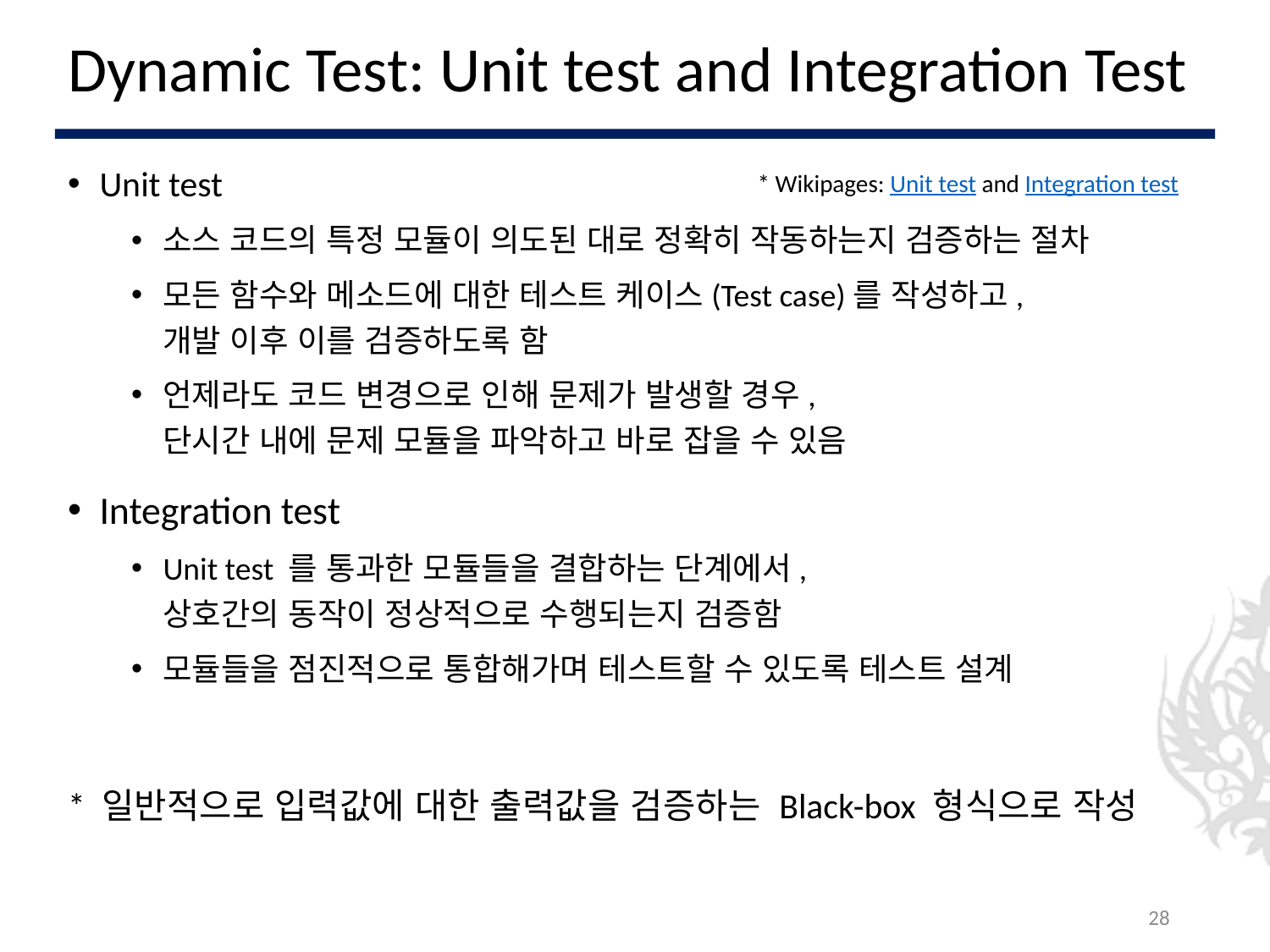

# Dynamic Test: Unit test and Integration Test
Unit test
소스 코드의 특정 모듈이 의도된 대로 정확히 작동하는지 검증하는 절차
모든 함수와 메소드에 대한 테스트 케이스(Test case)를 작성하고,
개발 이후 이를 검증하도록 함
언제라도 코드 변경으로 인해 문제가 발생할 경우,
단시간 내에 문제 모듈을 파악하고 바로 잡을 수 있음
Integration test
Unit test 를 통과한 모듈들을 결합하는 단계에서,
상호간의 동작이 정상적으로 수행되는지 검증함
모듈들을 점진적으로 통합해가며 테스트할 수 있도록 테스트 설계

* 일반적으로 입력값에 대한 출력값을 검증하는 Black-box 형식으로 작성
* Wikipages: Unit test and Integration test
28